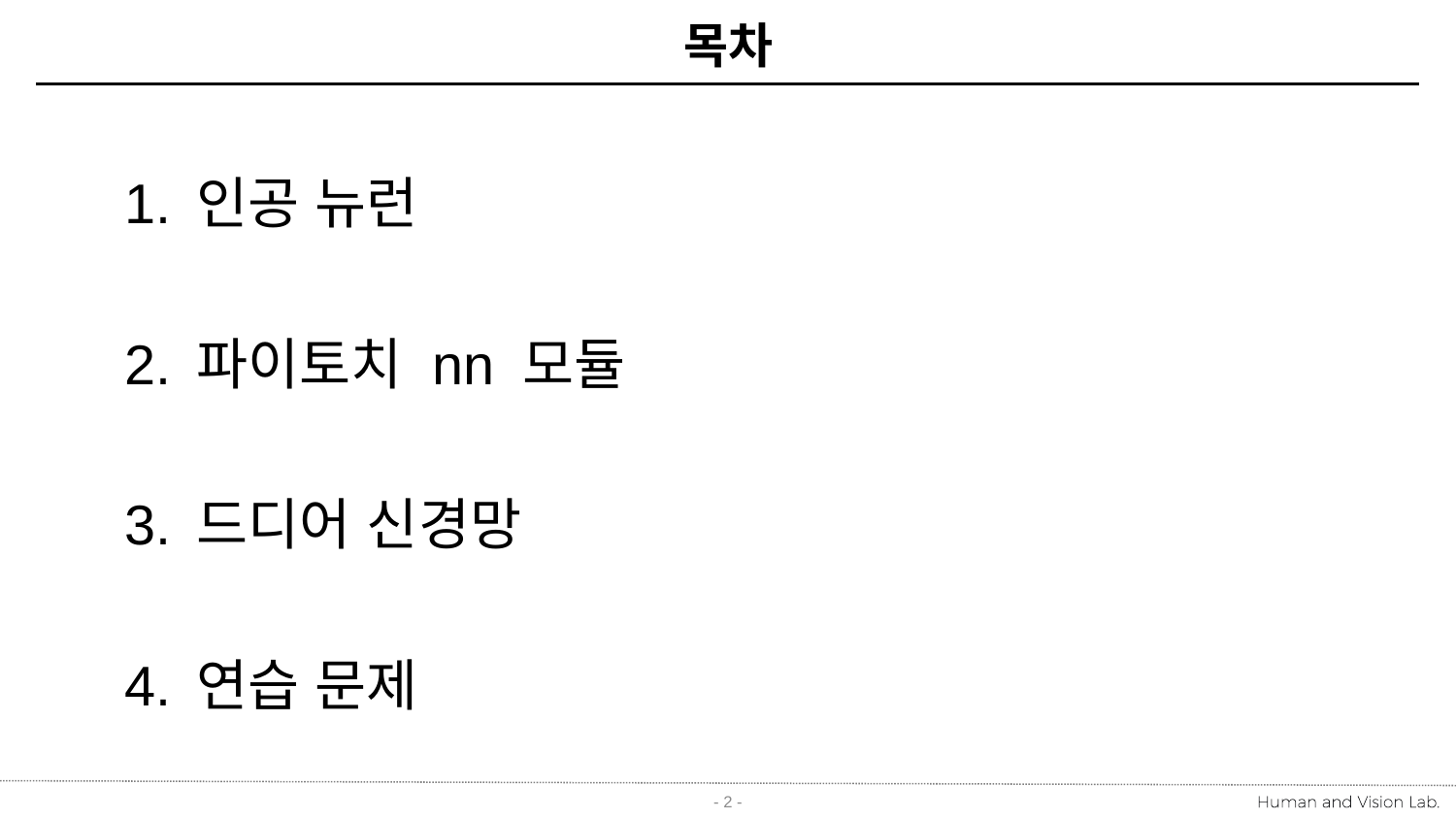

# 목차
인공 뉴런

파이토치 nn 모듈

드디어 신경망

연습 문제
- 2 -